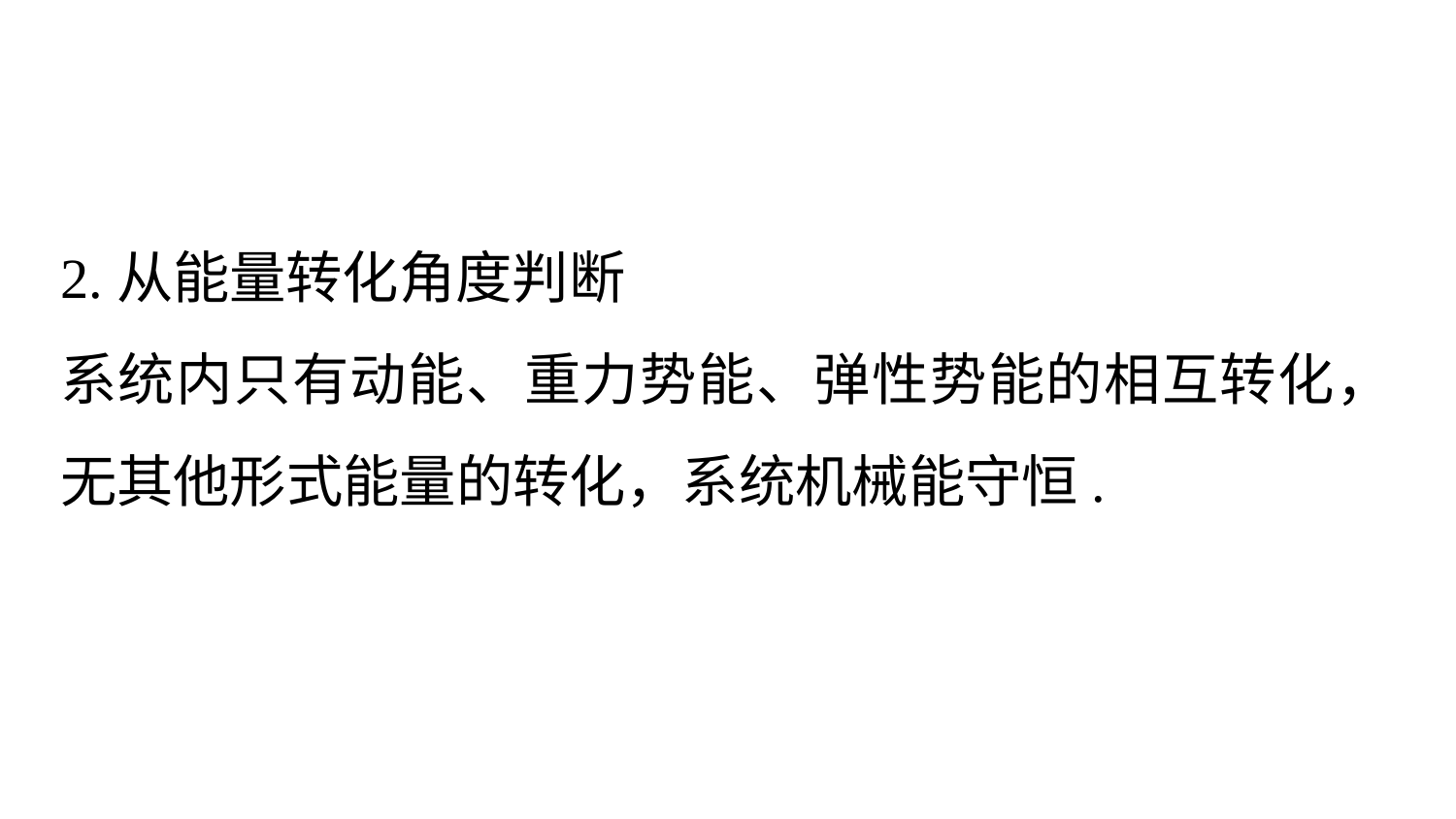

2.从能量转化角度判断
系统内只有动能、重力势能、弹性势能的相互转化，无其他形式能量的转化，系统机械能守恒.